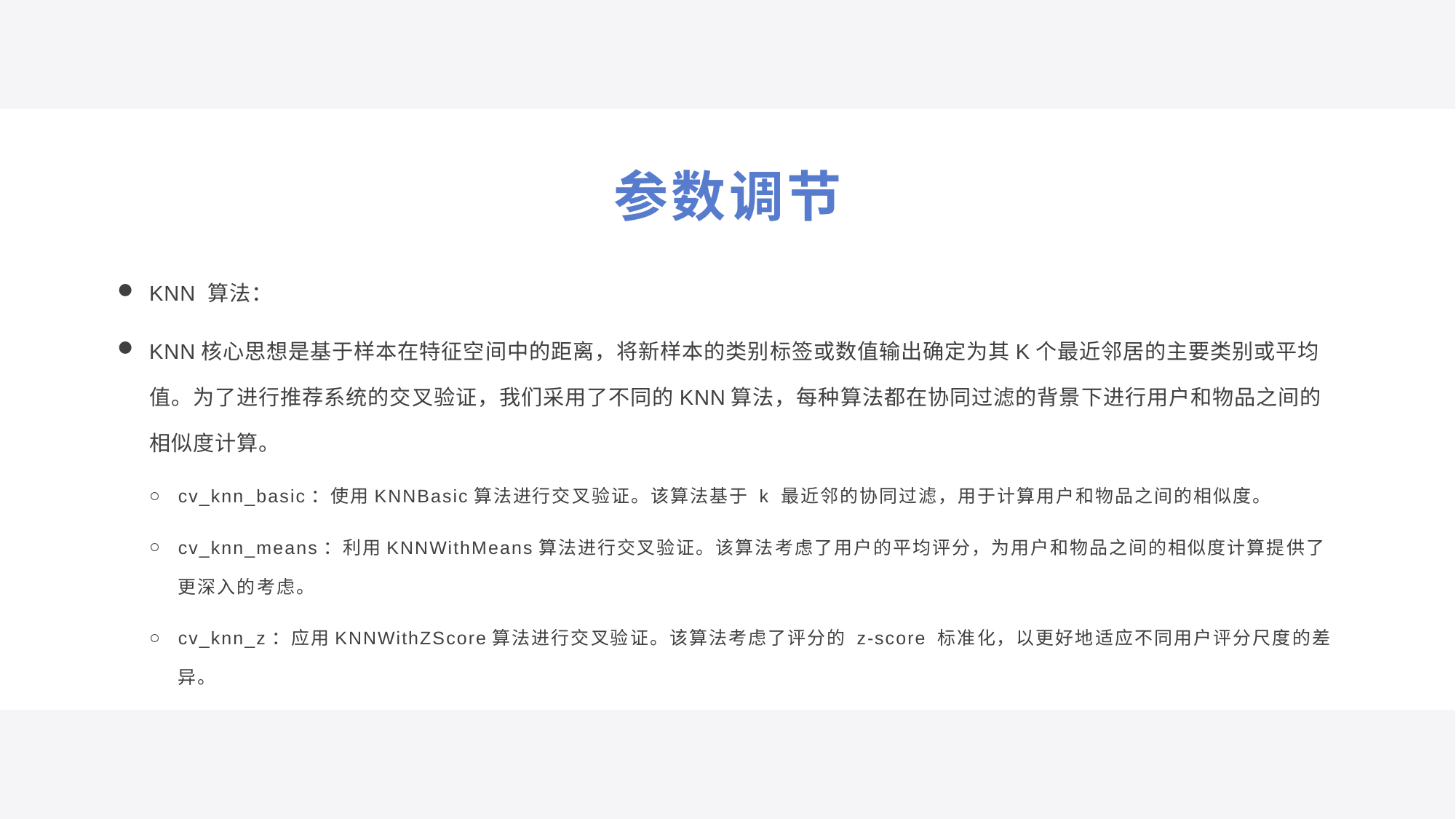

参数调节
KNN 算法：
KNN核心思想是基于样本在特征空间中的距离，将新样本的类别标签或数值输出确定为其K个最近邻居的主要类别或平均值。为了进行推荐系统的交叉验证，我们采用了不同的KNN算法，每种算法都在协同过滤的背景下进行用户和物品之间的相似度计算。
cv_knn_basic：使用KNNBasic算法进行交叉验证。该算法基于 k 最近邻的协同过滤，用于计算用户和物品之间的相似度。
cv_knn_means：利用KNNWithMeans算法进行交叉验证。该算法考虑了用户的平均评分，为用户和物品之间的相似度计算提供了更深入的考虑。
cv_knn_z：应用KNNWithZScore算法进行交叉验证。该算法考虑了评分的 z-score 标准化，以更好地适应不同用户评分尺度的差异。